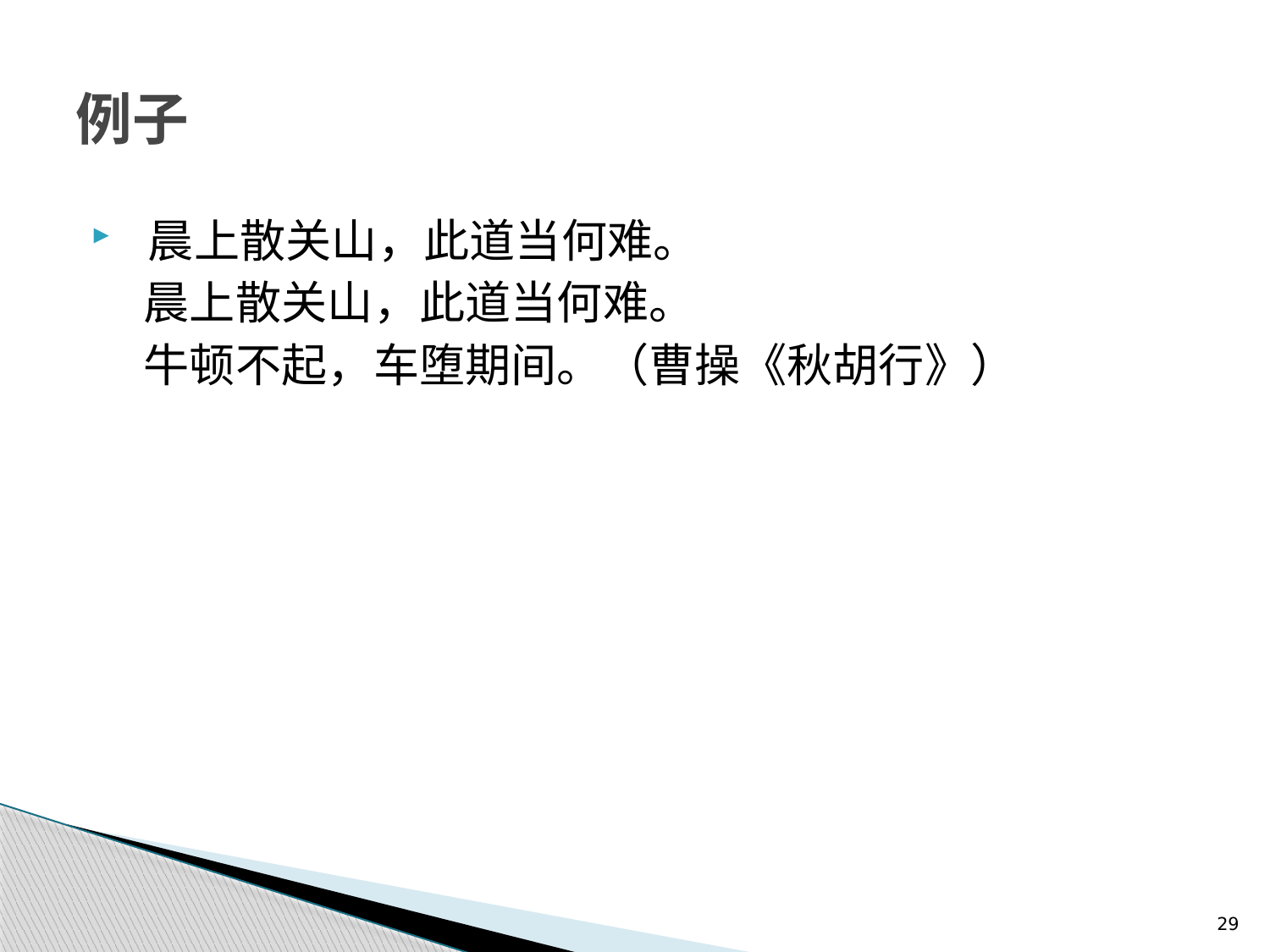

# 例子
 晨上散关山，此道当何难。
    晨上散关山，此道当何难。
    牛顿不起，车堕期间。（曹操《秋胡行》）

29